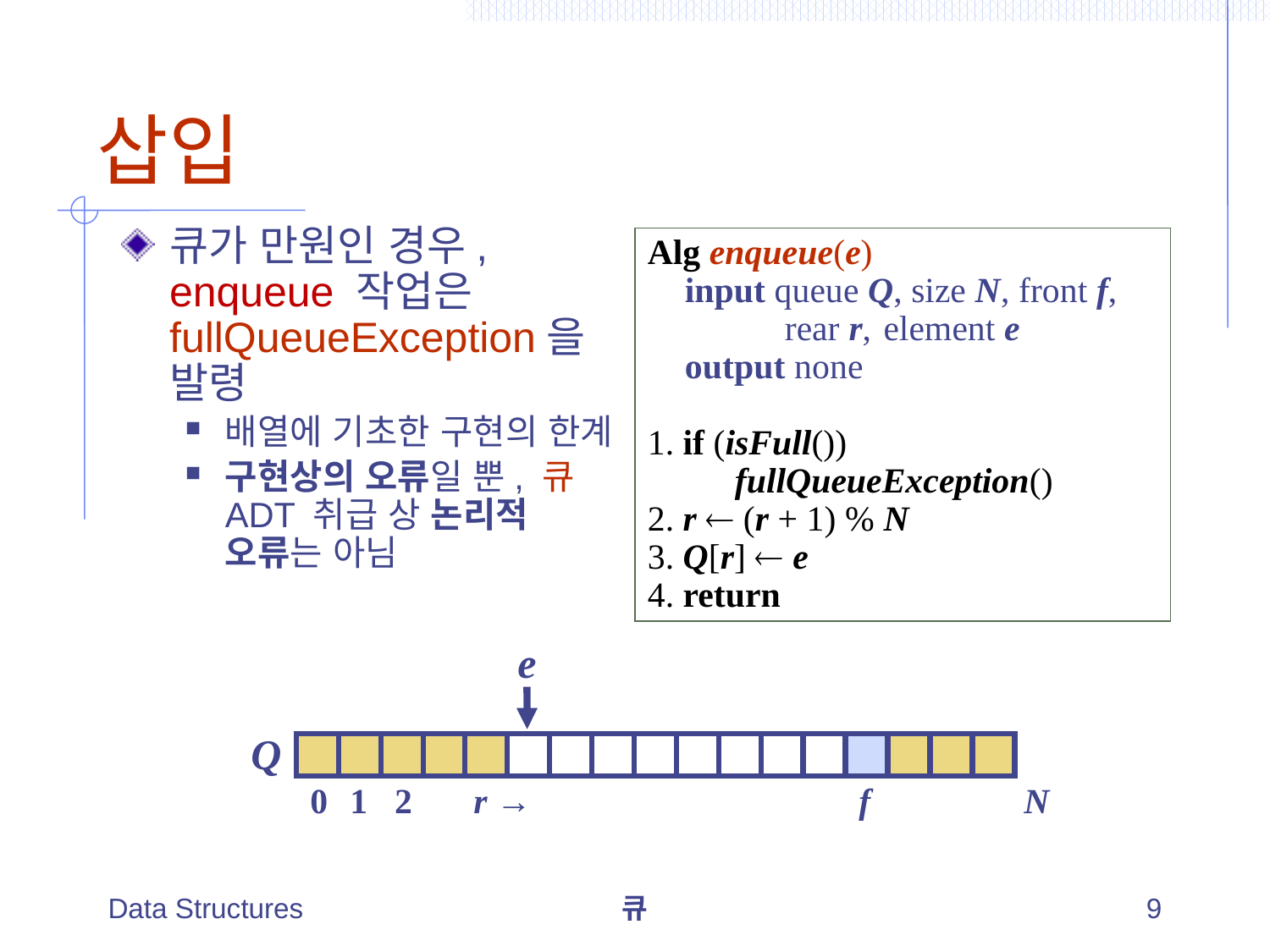

# 삽입

큐가 만원인 경우, enqueue 작업은 fullQueueException을 발령
배열에 기초한 구현의 한계
구현상의 오류일 뿐, 큐 ADT 취급 상 논리적 오류는 아님
Alg enqueue(e)
	input queue Q, size N, front f,				rear r, 	element e
	output none

1. if (isFull())
		fullQueueException()
2. r ← (r + 1) % N
3. Q[r] ← e
4. return

e
Q

0
1
2
r →
f
N
Data Structures
큐
9